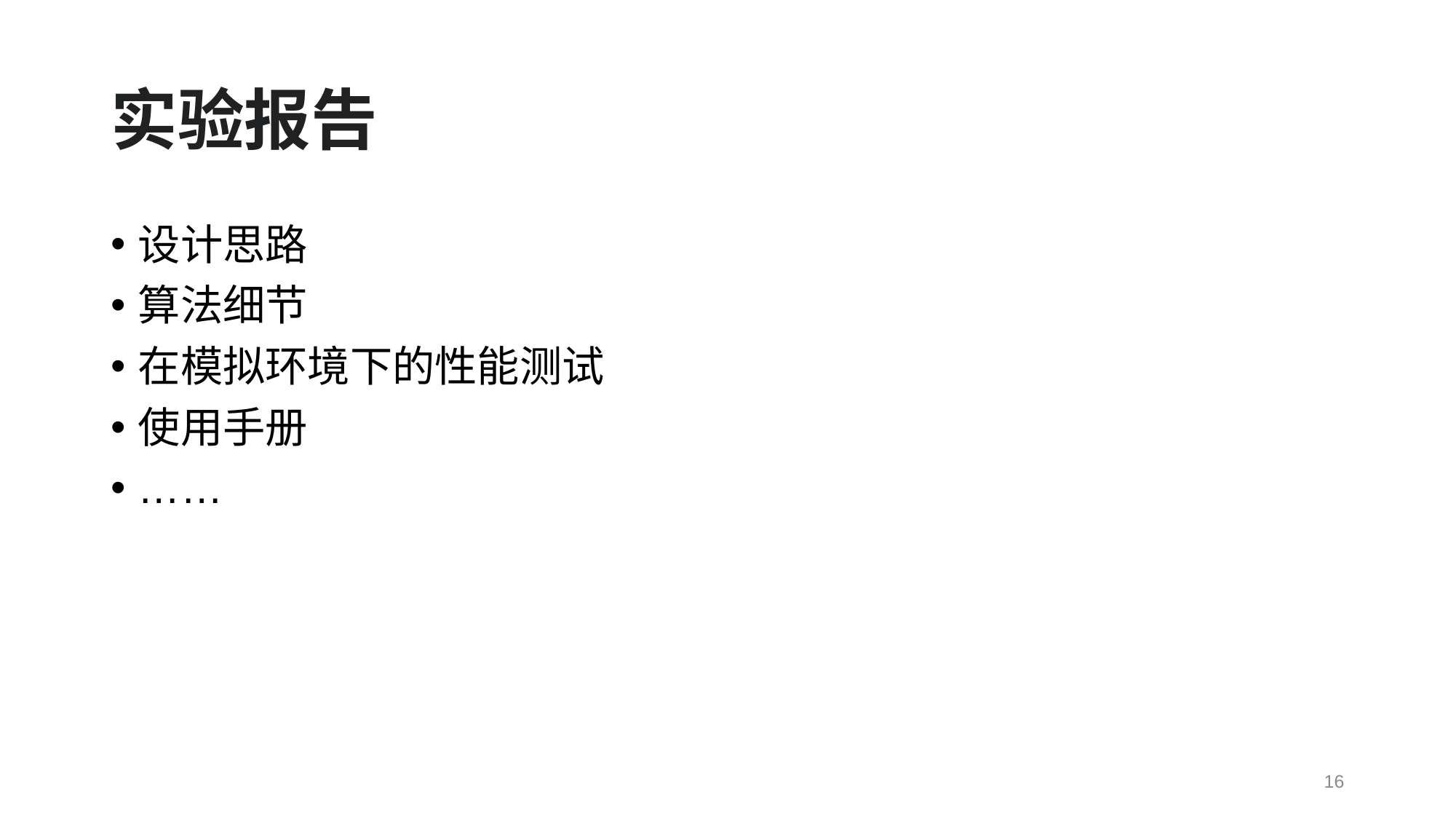

# 实验报告
设计思路
算法细节
在模拟环境下的性能测试
使用手册
……
16